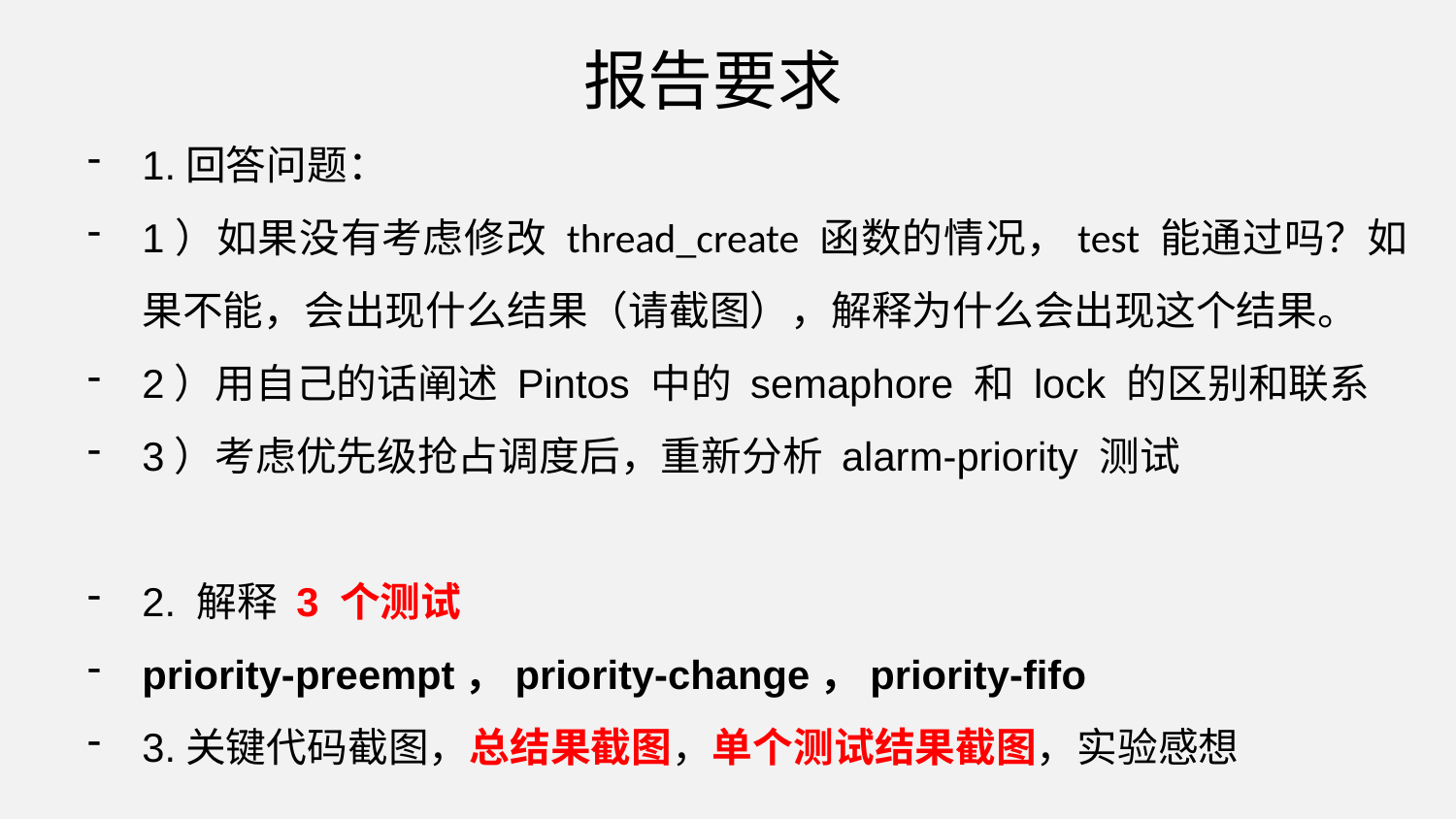

报告要求
1.回答问题：
1）如果没有考虑修改 thread_create 函数的情况，test 能通过吗？如果不能，会出现什么结果（请截图），解释为什么会出现这个结果。
2）用自己的话阐述 Pintos 中的 semaphore 和 lock 的区别和联系
3）考虑优先级抢占调度后，重新分析 alarm-priority 测试

2. 解释 3 个测试
priority-preempt，priority-change，priority-fifo
3.关键代码截图，总结果截图，单个测试结果截图，实验感想